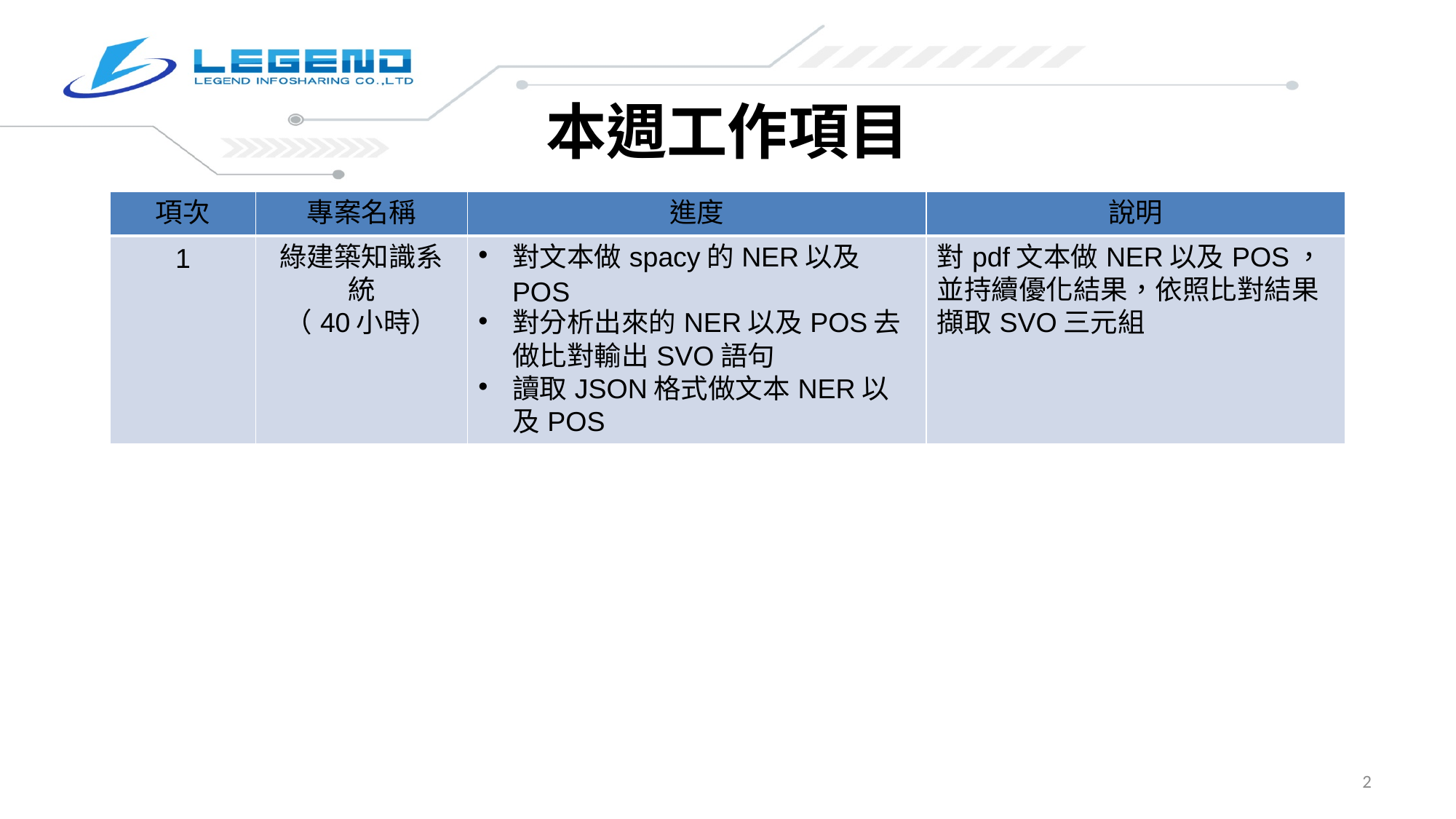

# 本週工作項目
| 項次 | 專案名稱 | 進度 | 說明 |
| --- | --- | --- | --- |
| 1 | 綠建築知識系統 （40小時） | 對文本做spacy的NER以及POS 對分析出來的NER以及POS去做比對輸出SVO語句 讀取JSON格式做文本NER以及POS | 對pdf文本做NER以及POS，並持續優化結果，依照比對結果擷取SVO三元組 |
2